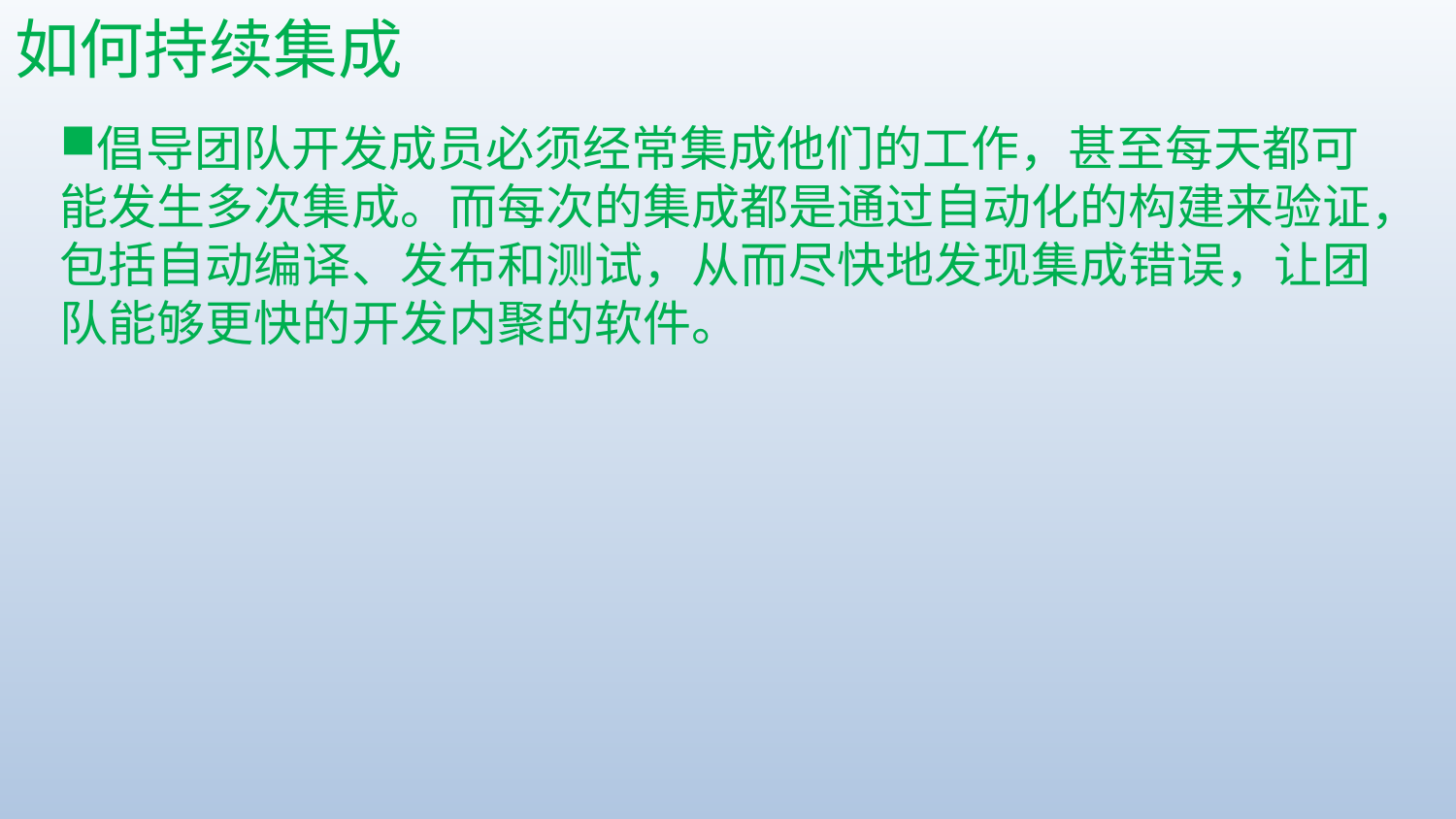

# 如何持续集成
倡导团队开发成员必须经常集成他们的工作，甚至每天都可能发生多次集成。而每次的集成都是通过自动化的构建来验证，包括自动编译、发布和测试，从而尽快地发现集成错误，让团队能够更快的开发内聚的软件。